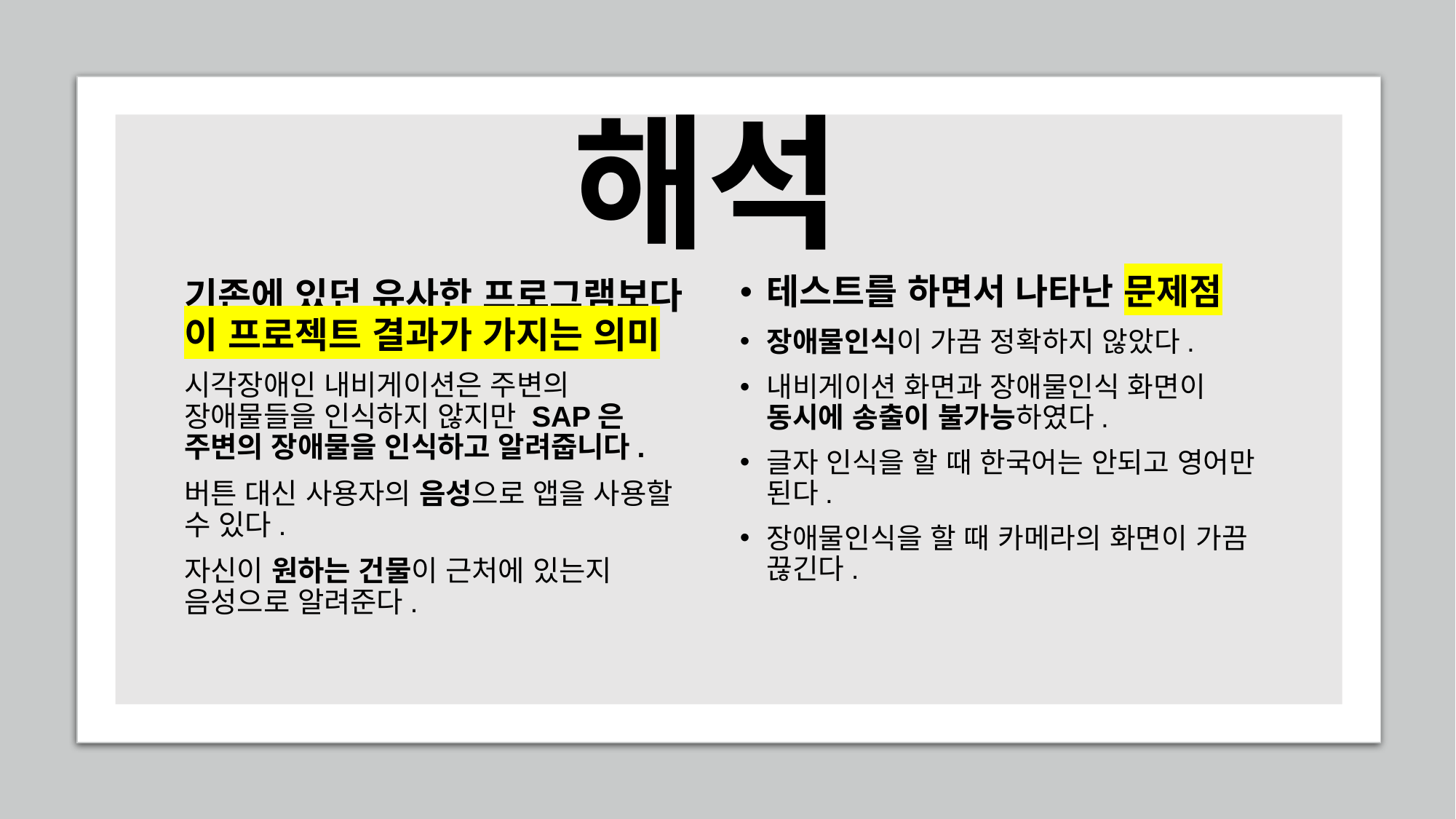

# 해석
테스트를 하면서 나타난 문제점
장애물인식이 가끔 정확하지 않았다.
내비게이션 화면과 장애물인식 화면이 동시에 송출이 불가능하였다.
글자 인식을 할 때 한국어는 안되고 영어만 된다.
장애물인식을 할 때 카메라의 화면이 가끔 끊긴다.
기존에 있던 유사한 프로그램보다 이 프로젝트 결과가 가지는 의미
시각장애인 내비게이션은 주변의 장애물들을 인식하지 않지만 SAP은 주변의 장애물을 인식하고 알려줍니다.
버튼 대신 사용자의 음성으로 앱을 사용할 수 있다.
자신이 원하는 건물이 근처에 있는지 음성으로 알려준다.